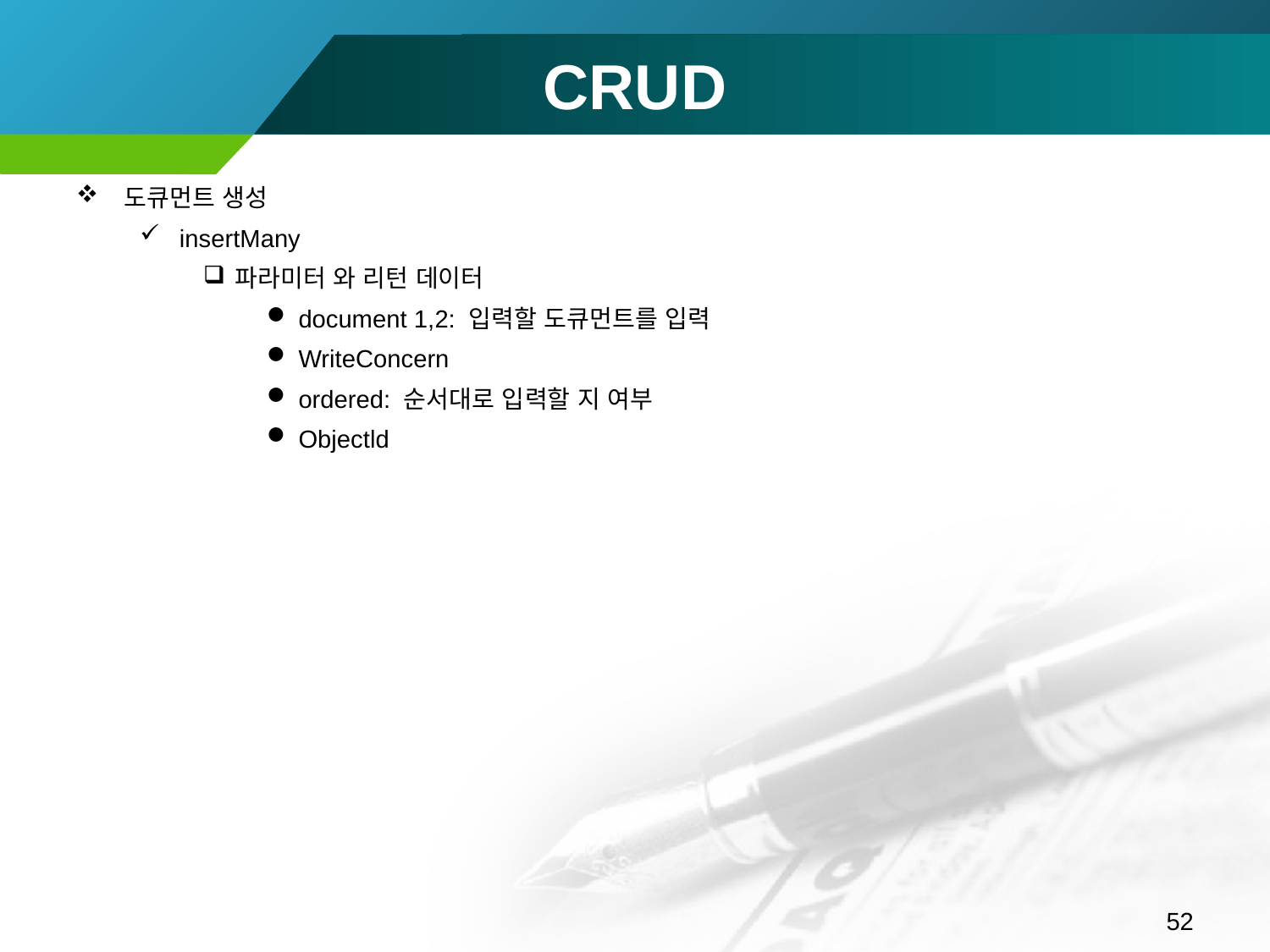

# CRUD
도큐먼트 생성
insertMany
파라미터 와 리턴 데이터
document 1,2: 입력할 도큐먼트를 입력
WriteConcern
ordered: 순서대로 입력할 지 여부
Objectld
52